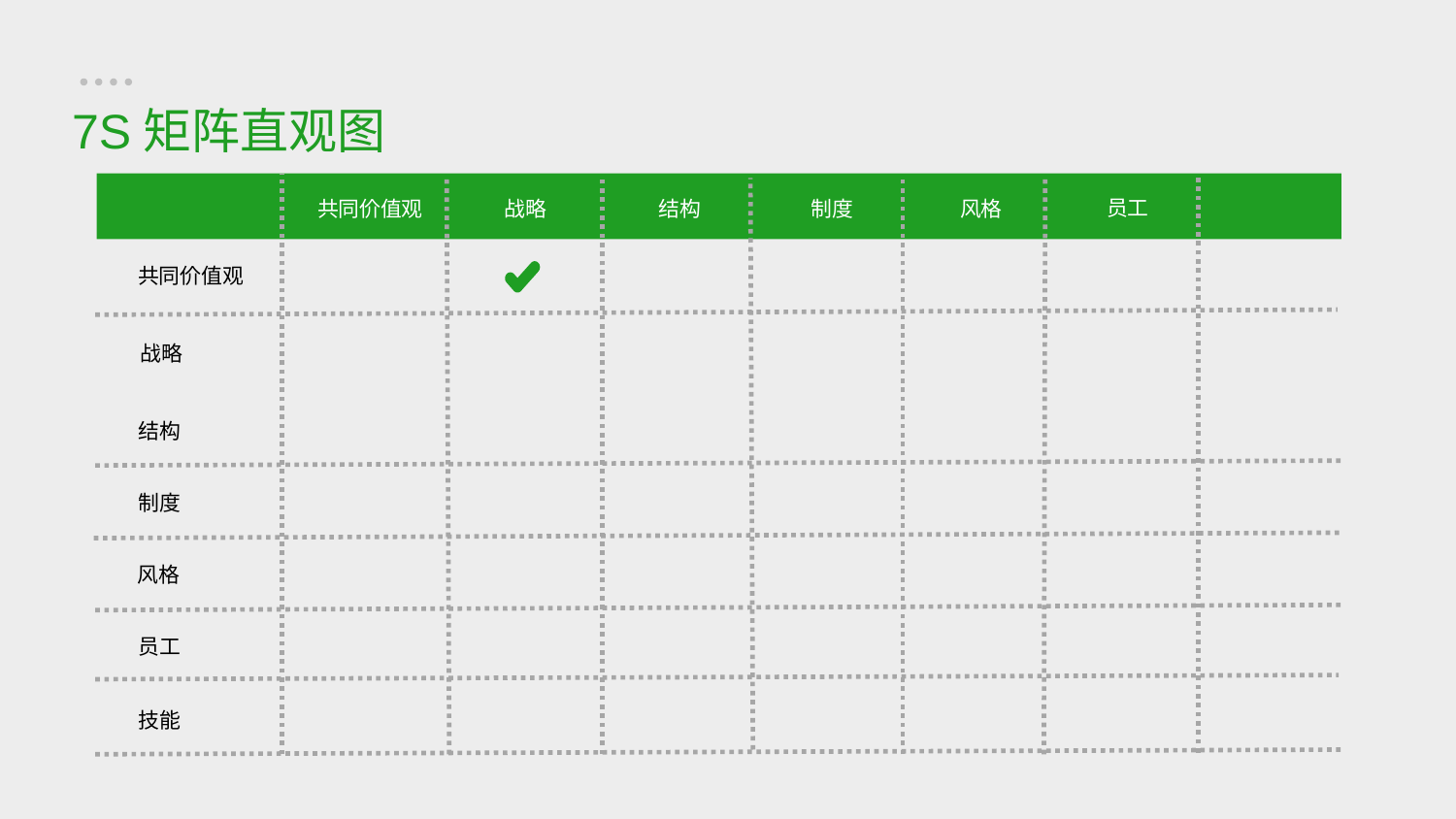

7S矩阵直观图

共同价值观
战略
结构
制度
风格
员工
员工
结构
制度
风格
战略
共同价值观
技能